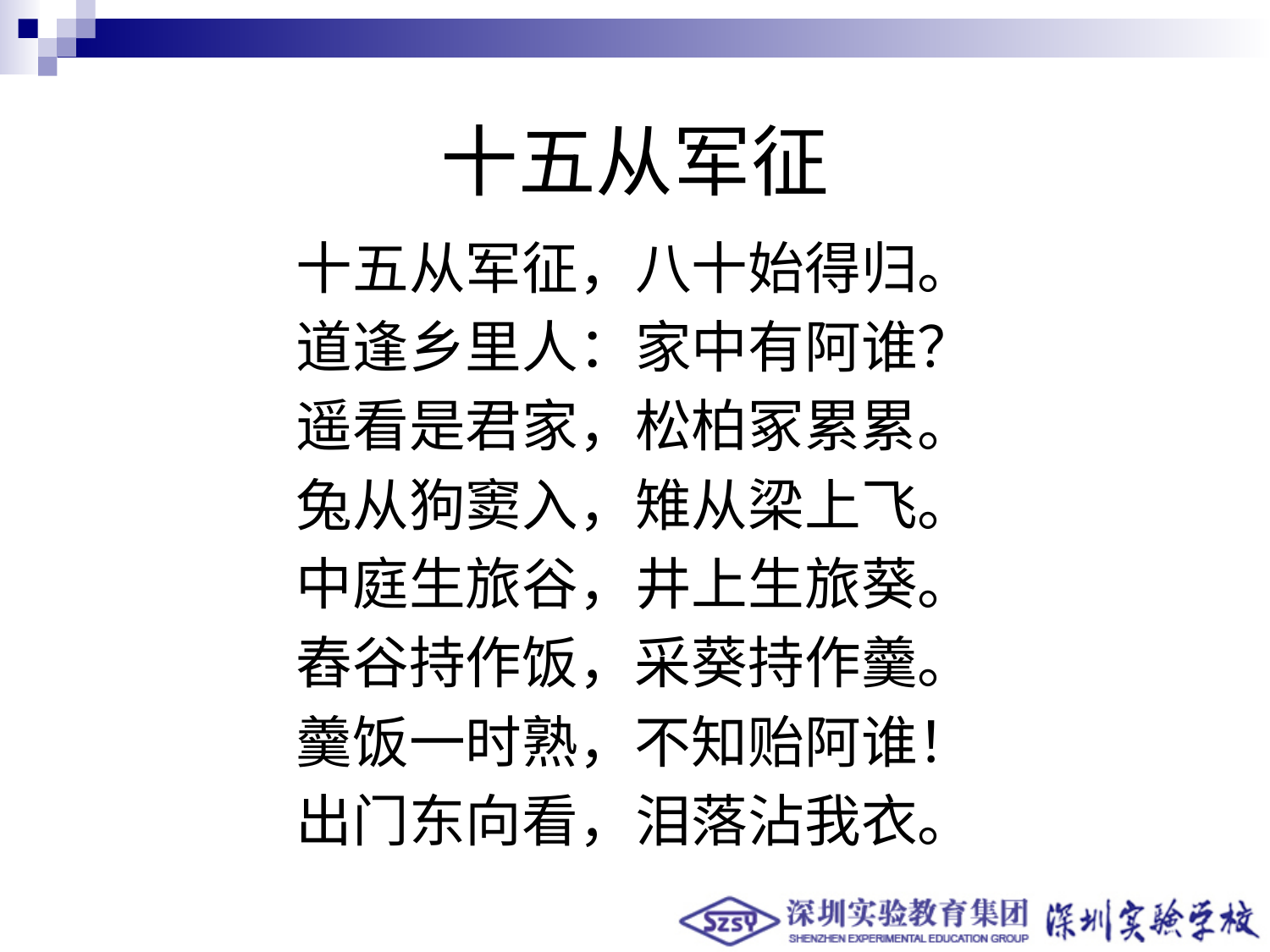

# 十五从军征
十五从军征，八十始得归。
道逢乡里人：家中有阿谁？
遥看是君家，松柏冢累累。
兔从狗窦入，雉从梁上飞。
中庭生旅谷，井上生旅葵。
舂谷持作饭，采葵持作羹。
羹饭一时熟，不知贻阿谁！
出门东向看，泪落沾我衣。